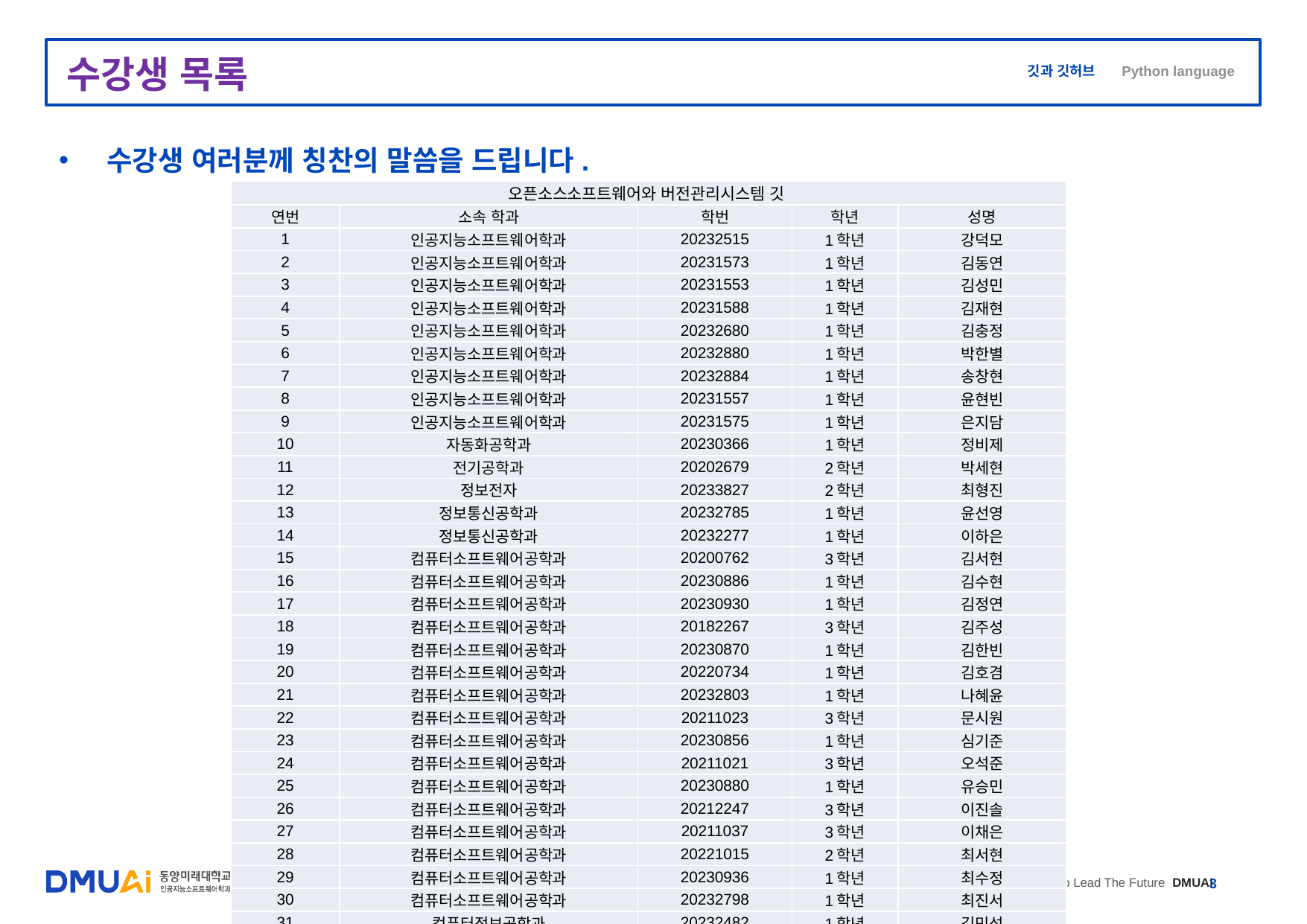

# 수강생 목록
수강생 여러분께 칭찬의 말씀을 드립니다.
| 오픈소스소프트웨어와 버전관리시스템 깃 |  |  |  |  |
| --- | --- | --- | --- | --- |
| 연번 | 소속 학과 | 학번 | 학년 | 성명 |
| 1 | 인공지능소프트웨어학과 | 20232515 | 1학년 | 강덕모 |
| 2 | 인공지능소프트웨어학과 | 20231573 | 1학년 | 김동연 |
| 3 | 인공지능소프트웨어학과 | 20231553 | 1학년 | 김성민 |
| 4 | 인공지능소프트웨어학과 | 20231588 | 1학년 | 김재현 |
| 5 | 인공지능소프트웨어학과 | 20232680 | 1학년 | 김충정 |
| 6 | 인공지능소프트웨어학과 | 20232880 | 1학년 | 박한별 |
| 7 | 인공지능소프트웨어학과 | 20232884 | 1학년 | 송창현 |
| 8 | 인공지능소프트웨어학과 | 20231557 | 1학년 | 윤현빈 |
| 9 | 인공지능소프트웨어학과 | 20231575 | 1학년 | 은지담 |
| 10 | 자동화공학과 | 20230366 | 1학년 | 정비제 |
| 11 | 전기공학과 | 20202679 | 2학년 | 박세현 |
| 12 | 정보전자 | 20233827 | 2학년 | 최형진 |
| 13 | 정보통신공학과 | 20232785 | 1학년 | 윤선영 |
| 14 | 정보통신공학과 | 20232277 | 1학년 | 이하은 |
| 15 | 컴퓨터소프트웨어공학과 | 20200762 | 3학년 | 김서현 |
| 16 | 컴퓨터소프트웨어공학과 | 20230886 | 1학년 | 김수현 |
| 17 | 컴퓨터소프트웨어공학과 | 20230930 | 1학년 | 김정연 |
| 18 | 컴퓨터소프트웨어공학과 | 20182267 | 3학년 | 김주성 |
| 19 | 컴퓨터소프트웨어공학과 | 20230870 | 1학년 | 김한빈 |
| 20 | 컴퓨터소프트웨어공학과 | 20220734 | 1학년 | 김호겸 |
| 21 | 컴퓨터소프트웨어공학과 | 20232803 | 1학년 | 나혜윤 |
| 22 | 컴퓨터소프트웨어공학과 | 20211023 | 3학년 | 문시원 |
| 23 | 컴퓨터소프트웨어공학과 | 20230856 | 1학년 | 심기준 |
| 24 | 컴퓨터소프트웨어공학과 | 20211021 | 3학년 | 오석준 |
| 25 | 컴퓨터소프트웨어공학과 | 20230880 | 1학년 | 유승민 |
| 26 | 컴퓨터소프트웨어공학과 | 20212247 | 3학년 | 이진솔 |
| 27 | 컴퓨터소프트웨어공학과 | 20211037 | 3학년 | 이채은 |
| 28 | 컴퓨터소프트웨어공학과 | 20221015 | 2학년 | 최서현 |
| 29 | 컴퓨터소프트웨어공학과 | 20230936 | 1학년 | 최수정 |
| 30 | 컴퓨터소프트웨어공학과 | 20232798 | 1학년 | 최진서 |
| 31 | 컴퓨터정보공학과 | 20232482 | 1학년 | 김민석 |
| 32 | 컴퓨터정보공학과 | 20232486 | 1학년 | 김승환 |
| 33 | 컴퓨터정보공학과 | 20232485 | 1학년 | 서동현 |